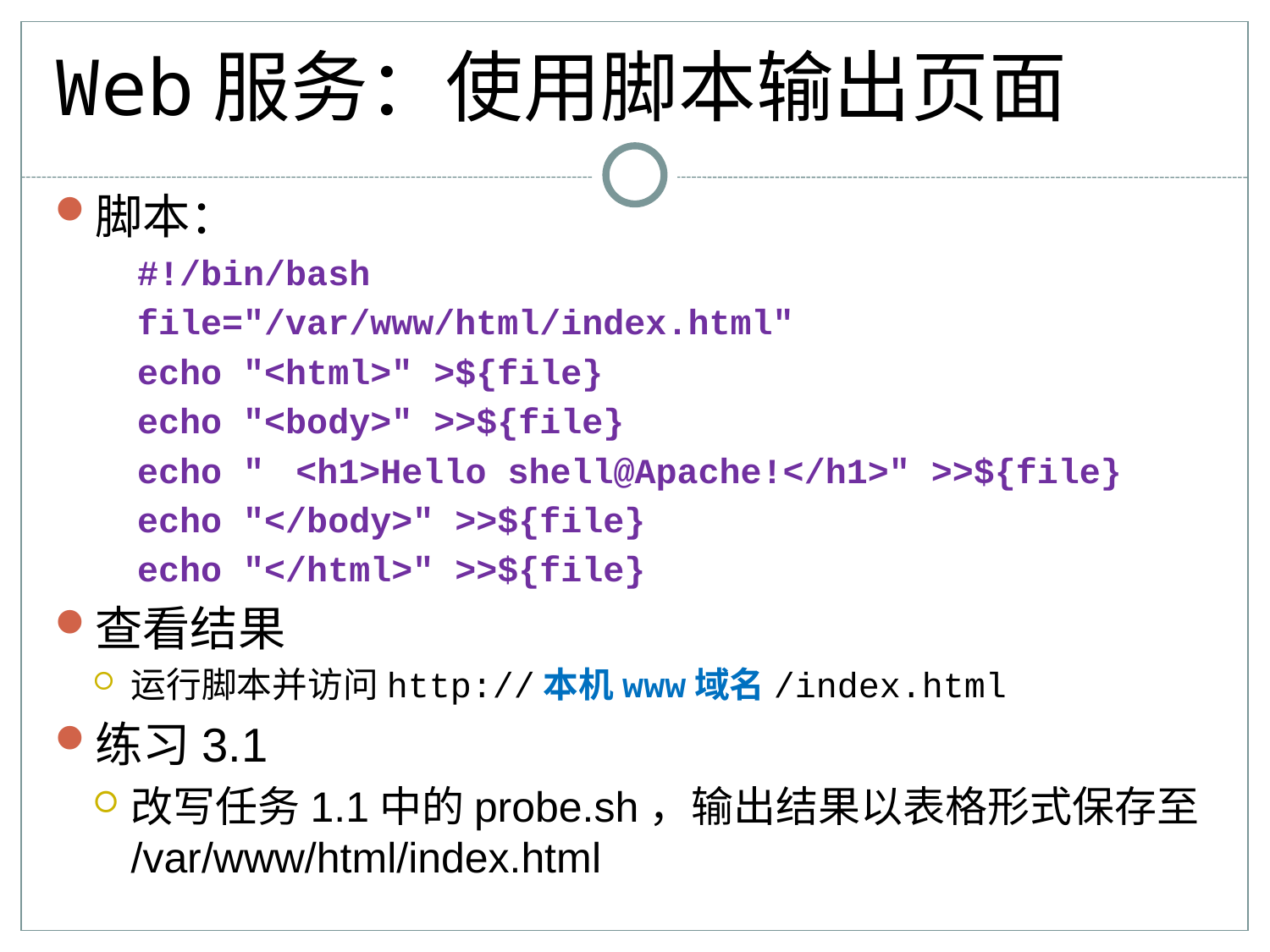

# Web服务：使用脚本输出页面
脚本：
#!/bin/bash
file="/var/www/html/index.html"
echo "<html>" >${file}
echo "<body>" >>${file}
echo "	<h1>Hello shell@Apache!</h1>" >>${file}
echo "</body>" >>${file}
echo "</html>" >>${file}
查看结果
运行脚本并访问http://本机www域名/index.html
练习3.1
改写任务1.1中的probe.sh，输出结果以表格形式保存至/var/www/html/index.html